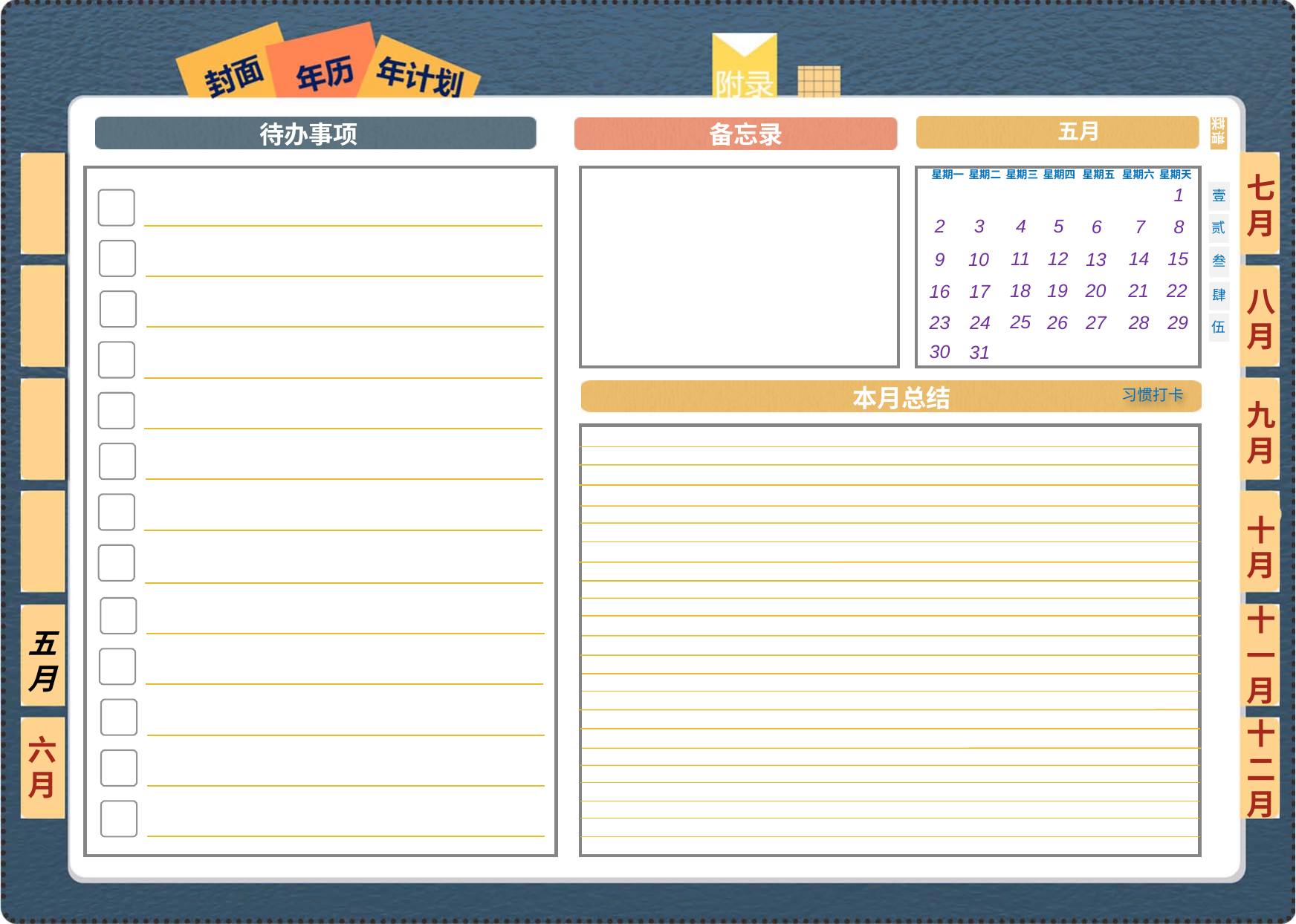

五月
七月

1

壹
4
2
3
5
8
7
6
贰
12
14
15
11
13
9
10
叁
八月
21
18
22
19
20
17
16
肆
25
29
28
27
24
23
26
伍
30

31

习惯打卡
九月
十月
十一月
五月
六月
十二月